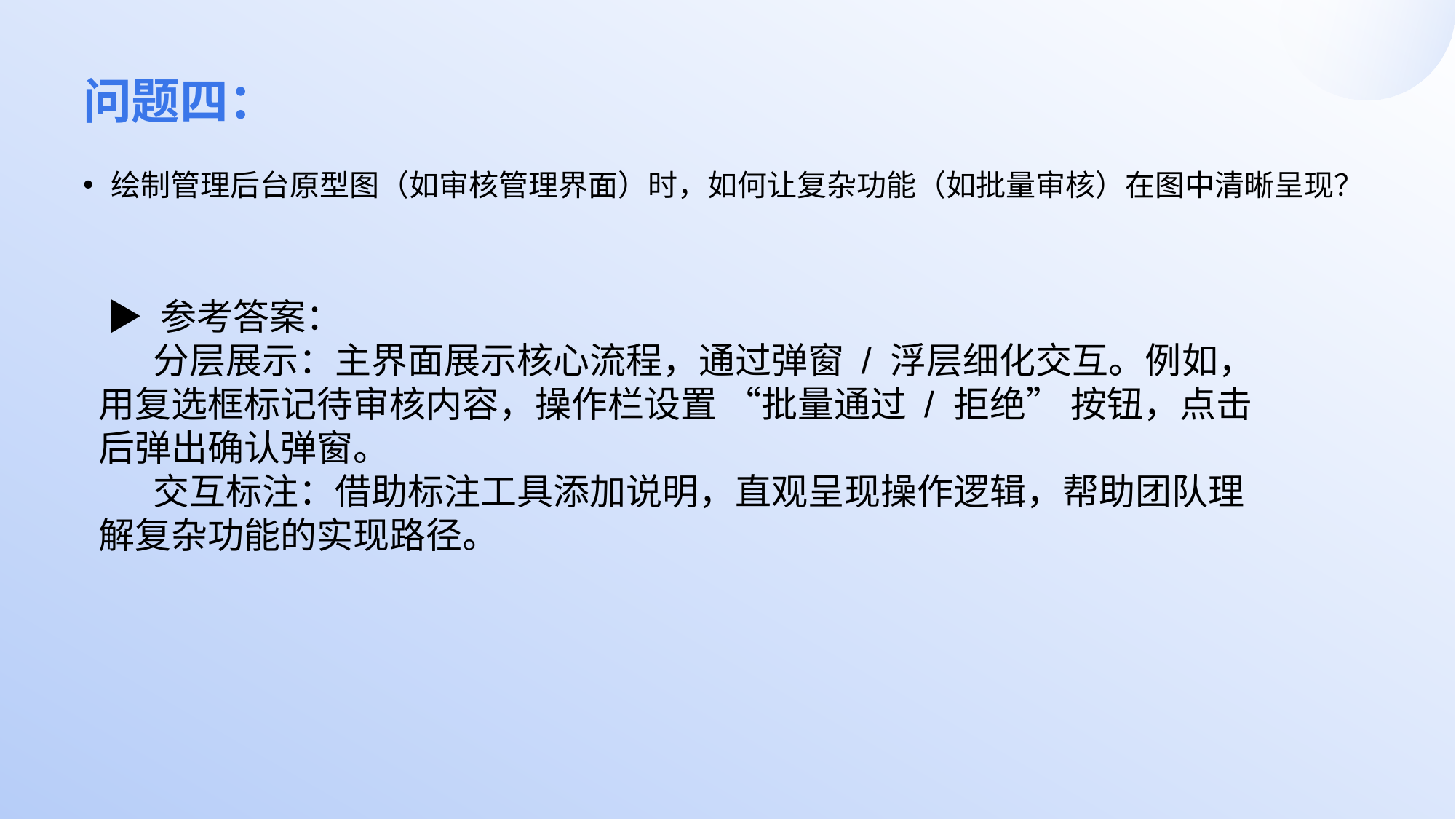

# 问题四：
绘制管理后台原型图（如审核管理界面）时，如何让复杂功能（如批量审核）在图中清晰呈现？
 ▶ 参考答案：
分层展示：主界面展示核心流程，通过弹窗 / 浮层细化交互。例如，用复选框标记待审核内容，操作栏设置 “批量通过 / 拒绝” 按钮，点击后弹出确认弹窗。
交互标注：借助标注工具添加说明，直观呈现操作逻辑，帮助团队理解复杂功能的实现路径。